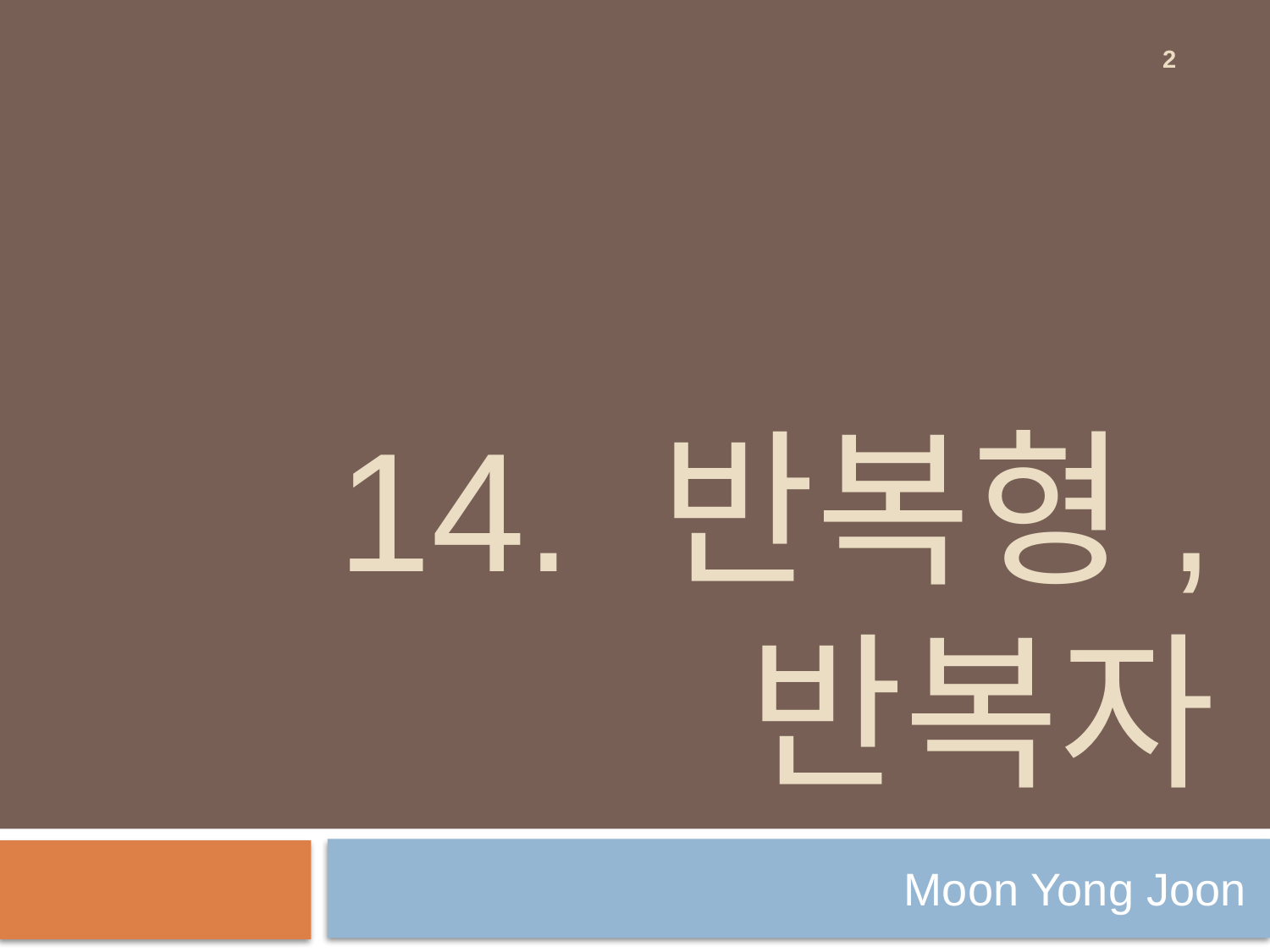

2
# 14. 반복형, 반복자
Moon Yong Joon